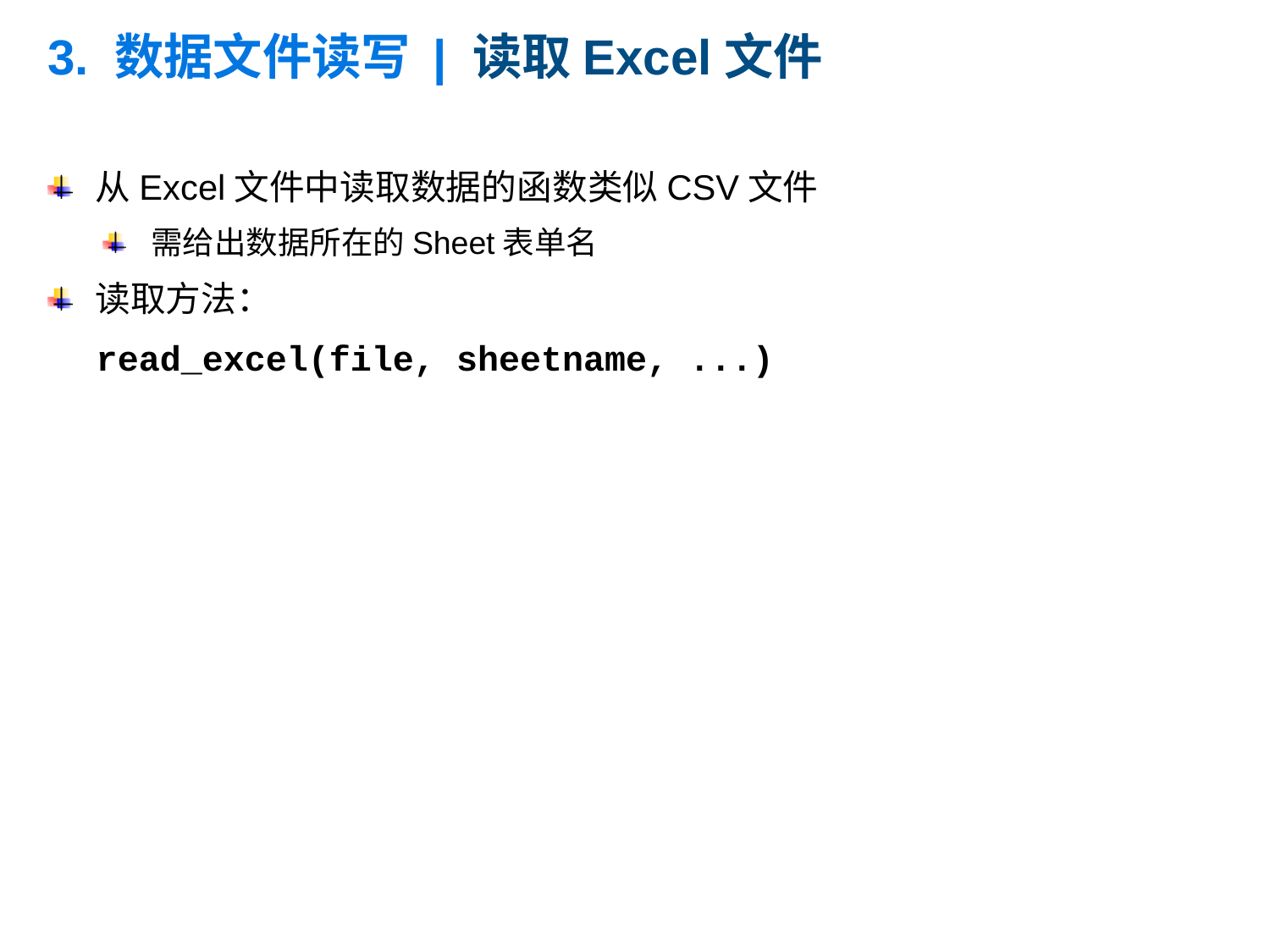

# 3. 数据文件读写 | 读取Excel文件
从Excel文件中读取数据的函数类似CSV文件
需给出数据所在的Sheet表单名
读取方法：
     read_excel(file, sheetname, ...)